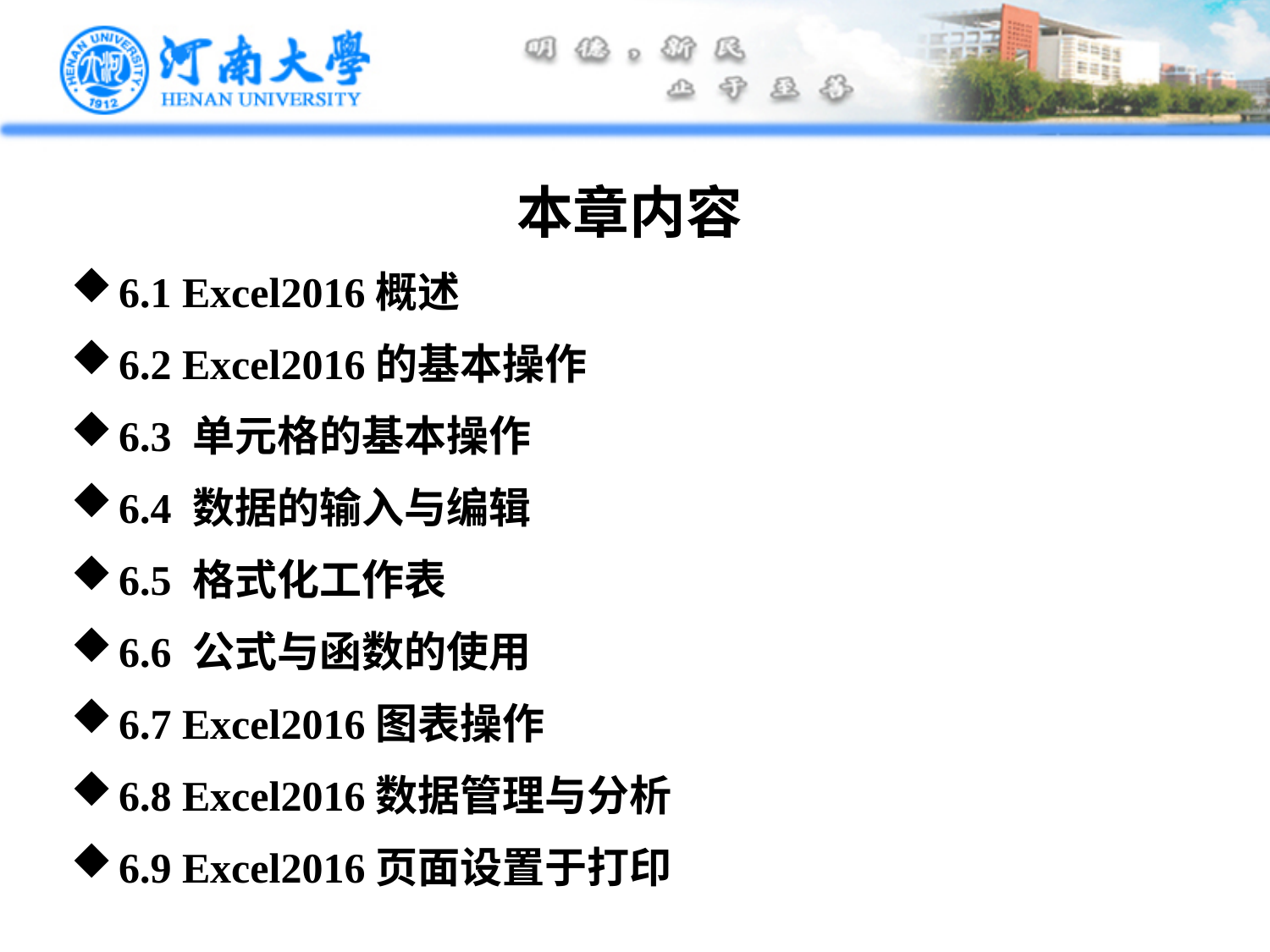

本章内容
6.1 Excel2016概述
6.2 Excel2016的基本操作
6.3 单元格的基本操作
6.4 数据的输入与编辑
6.5 格式化工作表
6.6 公式与函数的使用
6.7 Excel2016图表操作
6.8 Excel2016数据管理与分析
6.9 Excel2016页面设置于打印